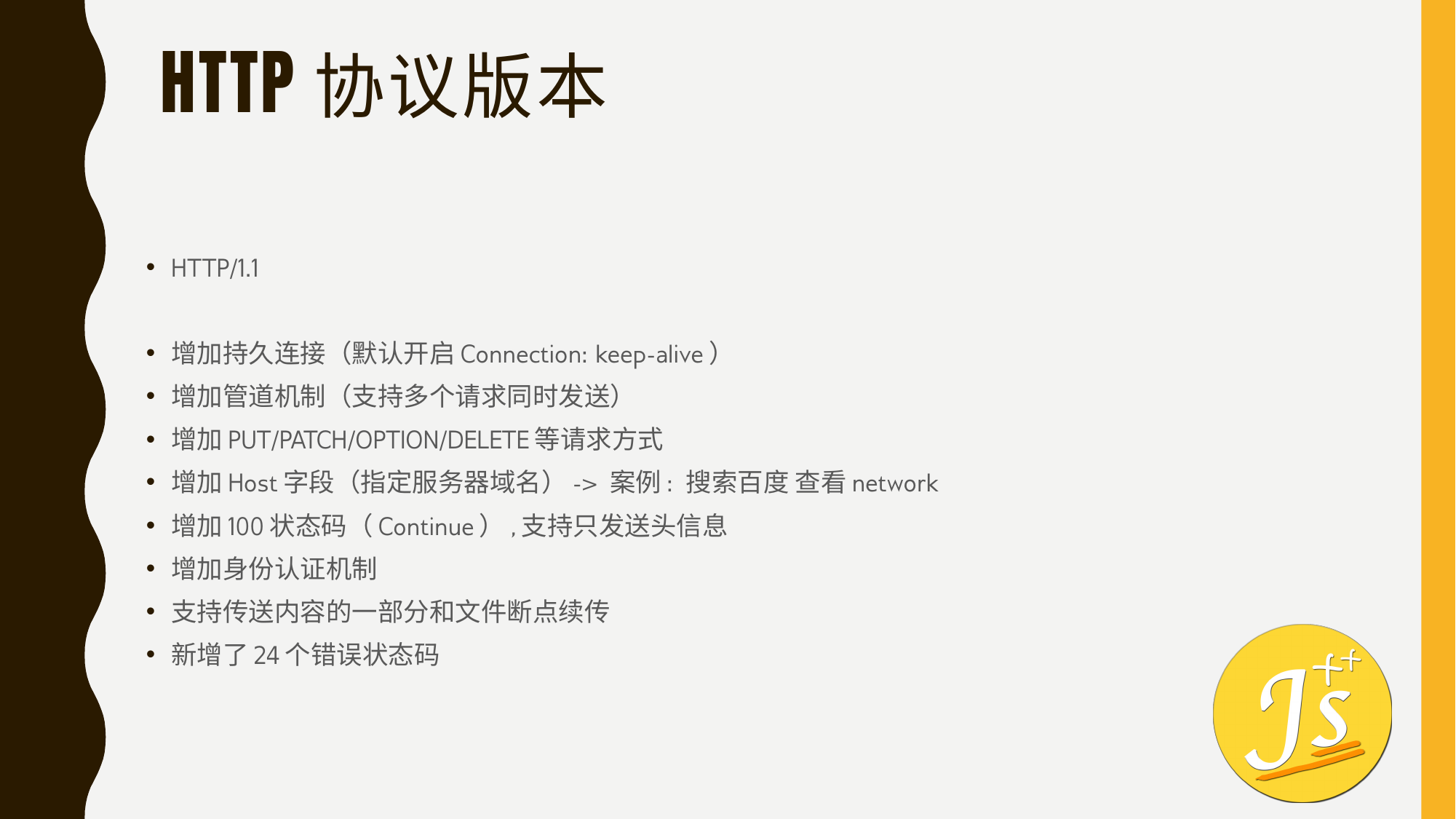

# HTTP协议版本
HTTP/1.1

增加持久连接（默认开启Connection: keep-alive）
增加管道机制（支持多个请求同时发送）
增加PUT/PATCH/OPTION/DELETE等请求方式
增加Host字段（指定服务器域名）-> 案例: 搜索百度 查看network
增加100状态码（Continue）,支持只发送头信息
增加身份认证机制
支持传送内容的一部分和文件断点续传
新增了24个错误状态码